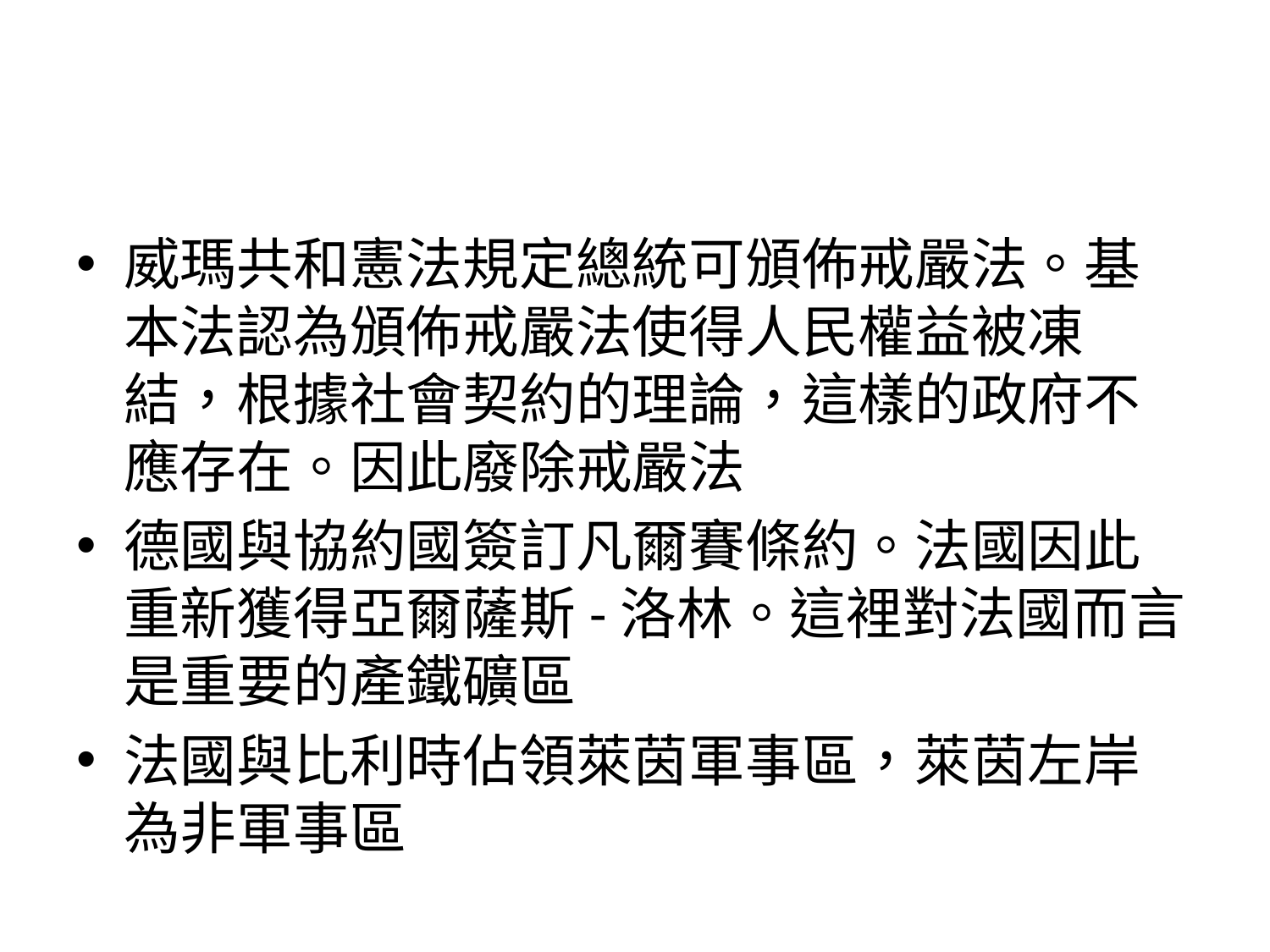

#
威瑪共和憲法規定總統可頒佈戒嚴法。基本法認為頒佈戒嚴法使得人民權益被凍結，根據社會契約的理論，這樣的政府不應存在。因此廢除戒嚴法
德國與協約國簽訂凡爾賽條約。法國因此重新獲得亞爾薩斯-洛林。這裡對法國而言是重要的產鐵礦區
法國與比利時佔領萊茵軍事區，萊茵左岸為非軍事區